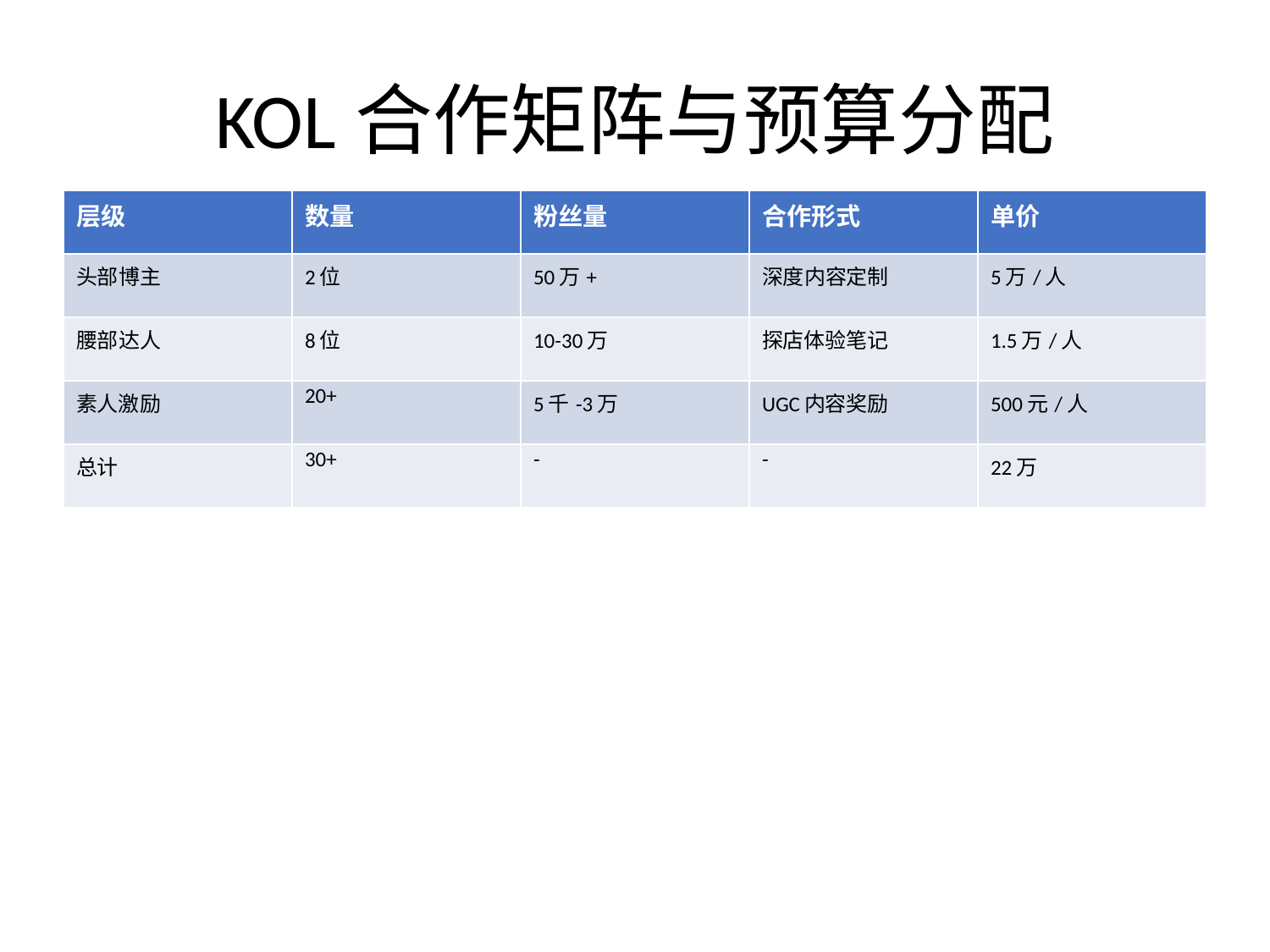

# KOL合作矩阵与预算分配
| 层级 | 数量 | 粉丝量 | 合作形式 | 单价 |
| --- | --- | --- | --- | --- |
| 头部博主 | 2位 | 50万+ | 深度内容定制 | 5万/人 |
| 腰部达人 | 8位 | 10-30万 | 探店体验笔记 | 1.5万/人 |
| 素人激励 | 20+ | 5千-3万 | UGC内容奖励 | 500元/人 |
| 总计 | 30+ | - | - | 22万 |